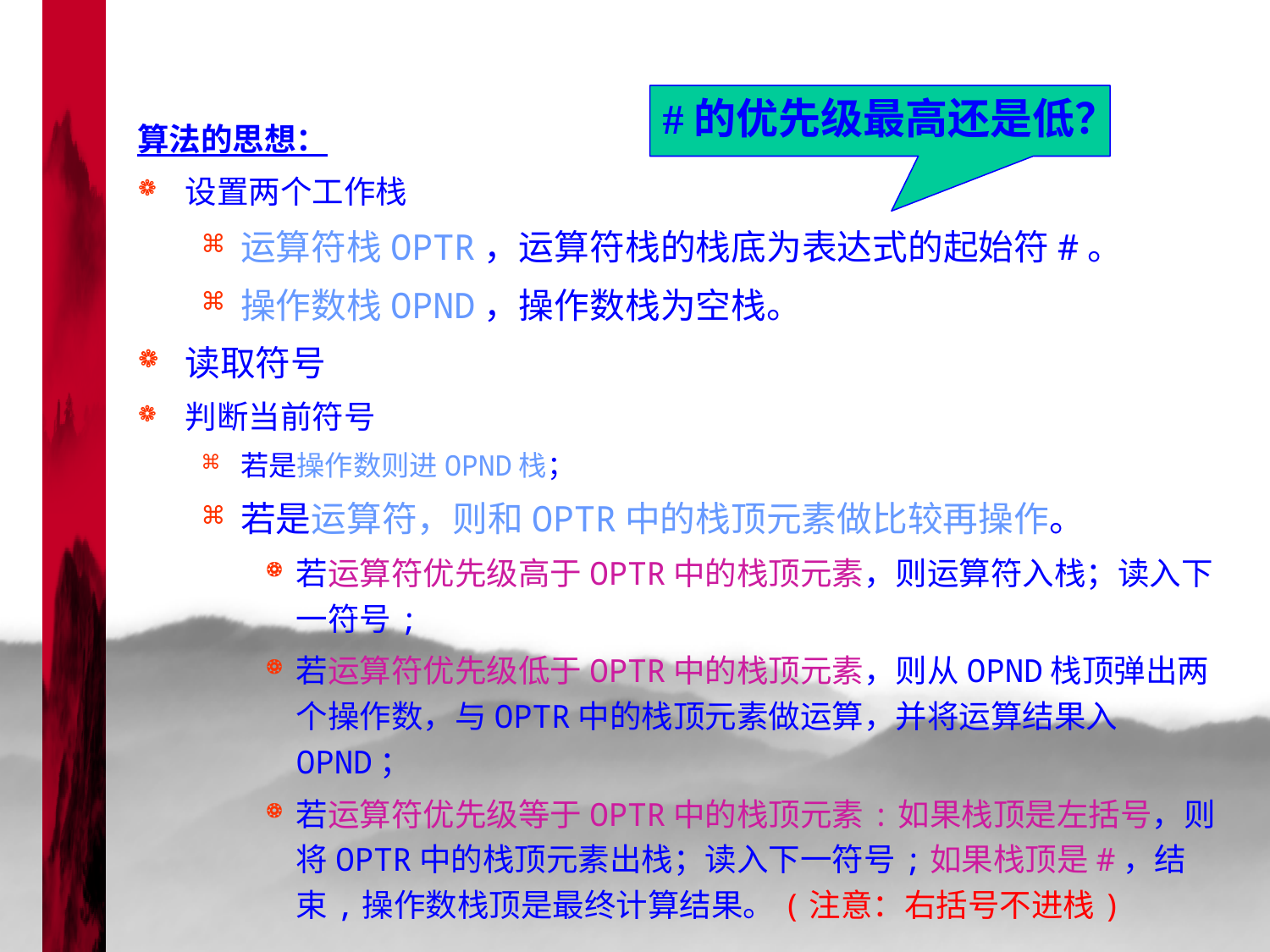

#的优先级最高还是低？
算法的思想：
设置两个工作栈
运算符栈OPTR，运算符栈的栈底为表达式的起始符#。
操作数栈OPND，操作数栈为空栈。
读取符号
判断当前符号
若是操作数则进OPND栈；
若是运算符，则和OPTR中的栈顶元素做比较再操作。
若运算符优先级高于OPTR中的栈顶元素，则运算符入栈；读入下一符号;
若运算符优先级低于OPTR中的栈顶元素，则从OPND栈顶弹出两个操作数，与OPTR中的栈顶元素做运算，并将运算结果入OPND；
若运算符优先级等于OPTR中的栈顶元素:如果栈顶是左括号，则将OPTR中的栈顶元素出栈；读入下一符号;如果栈顶是#，结束,操作数栈顶是最终计算结果。(注意：右括号不进栈)